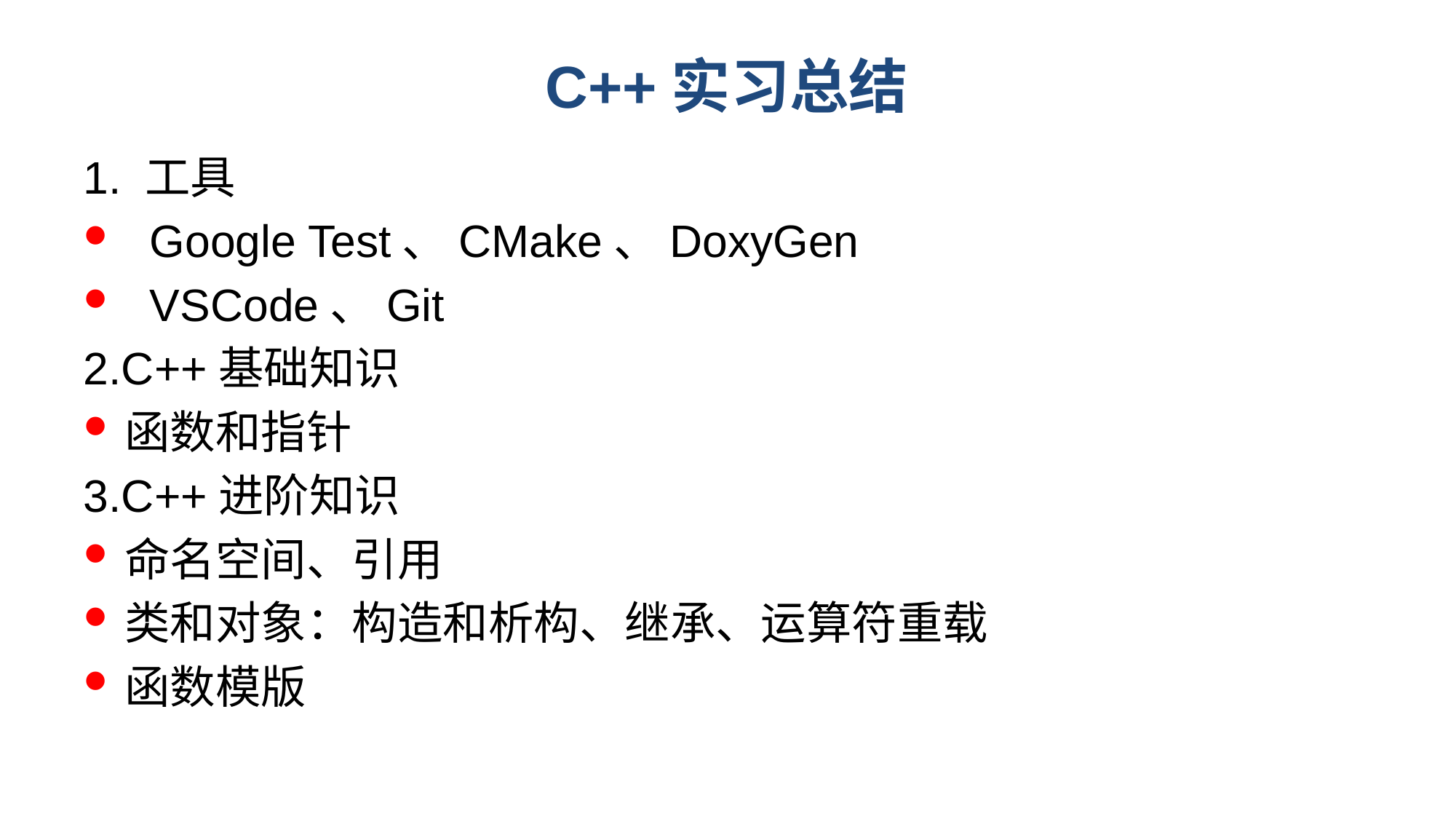

# C++实习总结
1. 工具
  Google Test、CMake、DoxyGen
  VSCode、Git
2.C++基础知识
函数和指针
3.C++进阶知识
命名空间、引用
类和对象：构造和析构、继承、运算符重载
函数模版